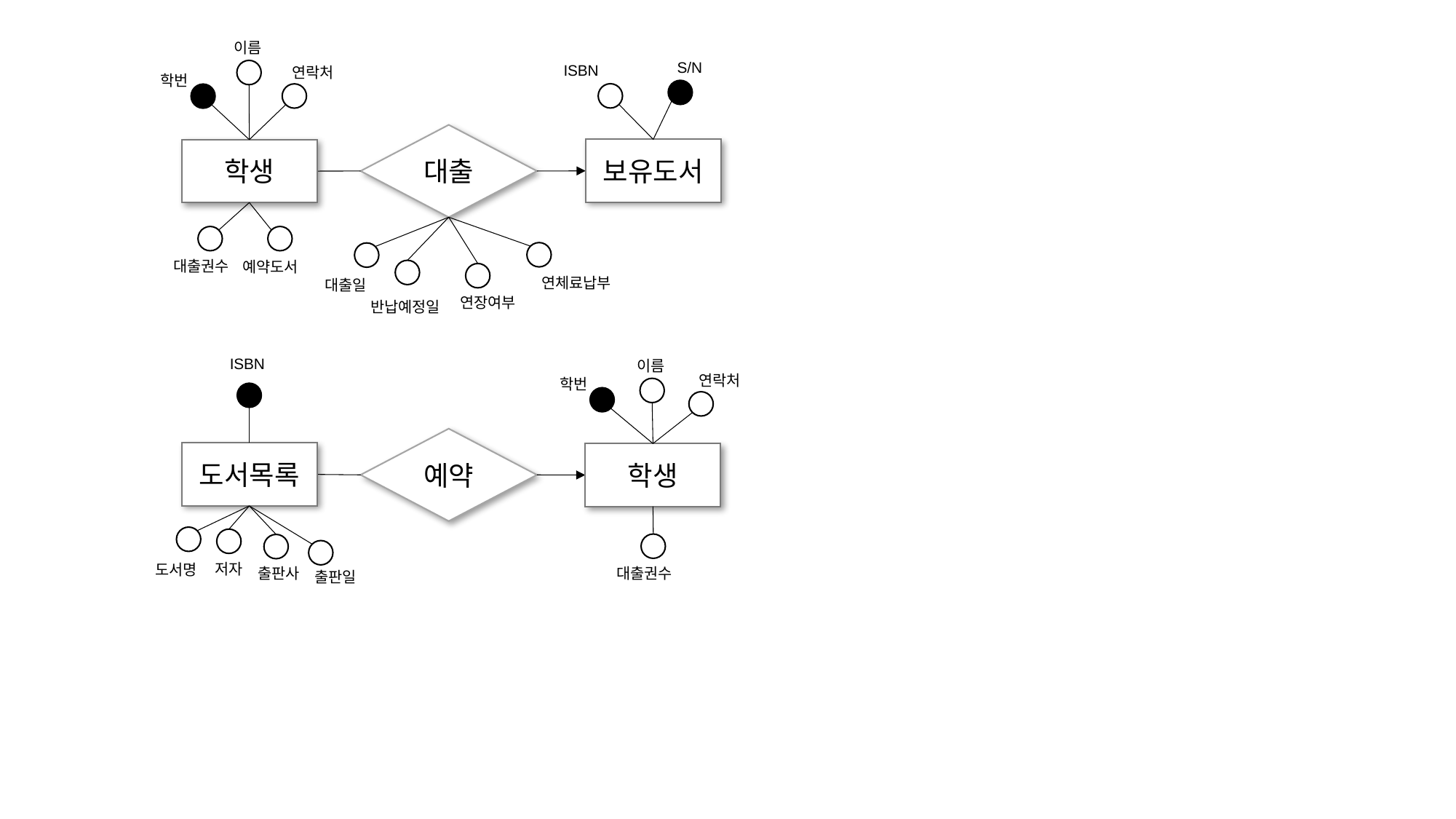

이름

S/N
ISBN

연락처

학번

대출
보유도서
학생

대출권수

예약도서

연체료납부

대출일

반납예정일

연장여부
ISBN

도서목록

도서명

저자

출판사

출판일
이름

연락처

학번

예약
학생

대출권수